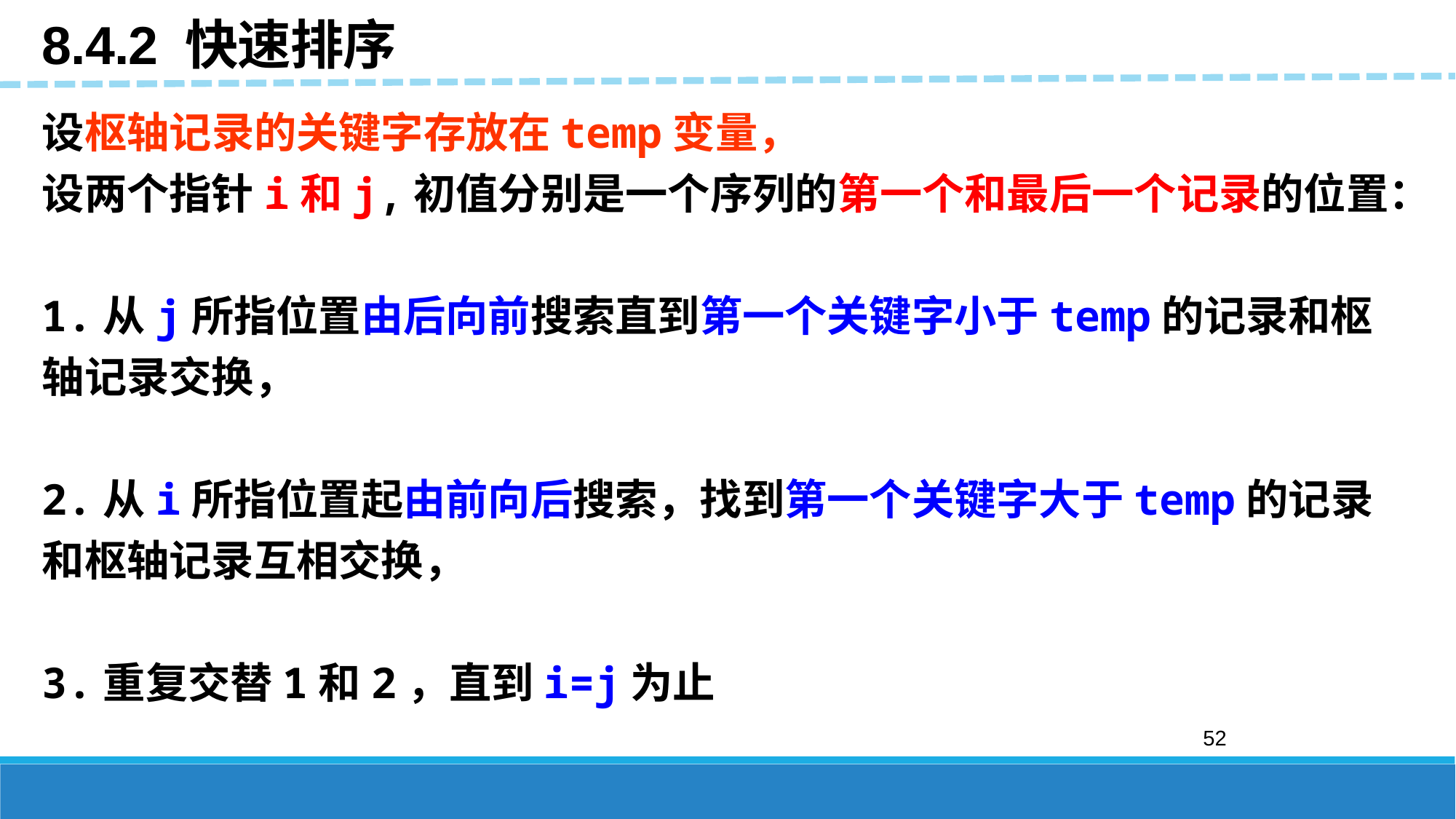

8.4.2 快速排序
设枢轴记录的关键字存放在temp变量，
设两个指针i和j,初值分别是一个序列的第一个和最后一个记录的位置：

1.从j所指位置由后向前搜索直到第一个关键字小于temp的记录和枢轴记录交换，

2.从i所指位置起由前向后搜索，找到第一个关键字大于temp的记录和枢轴记录互相交换，

3.重复交替1和2，直到i=j为止

52